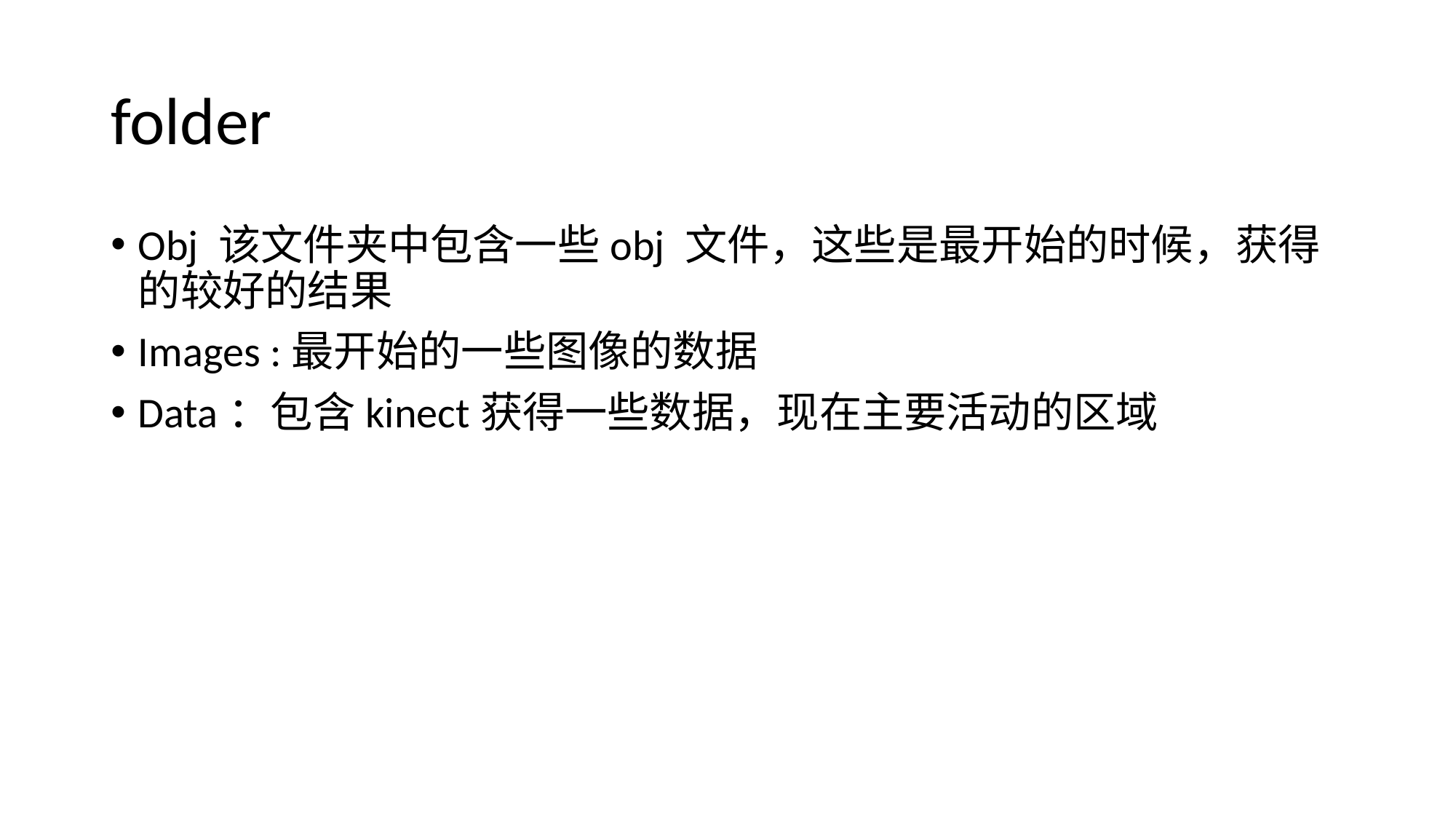

# folder
Obj 该文件夹中包含一些obj 文件，这些是最开始的时候，获得的较好的结果
Images :最开始的一些图像的数据
Data：包含kinect获得一些数据，现在主要活动的区域